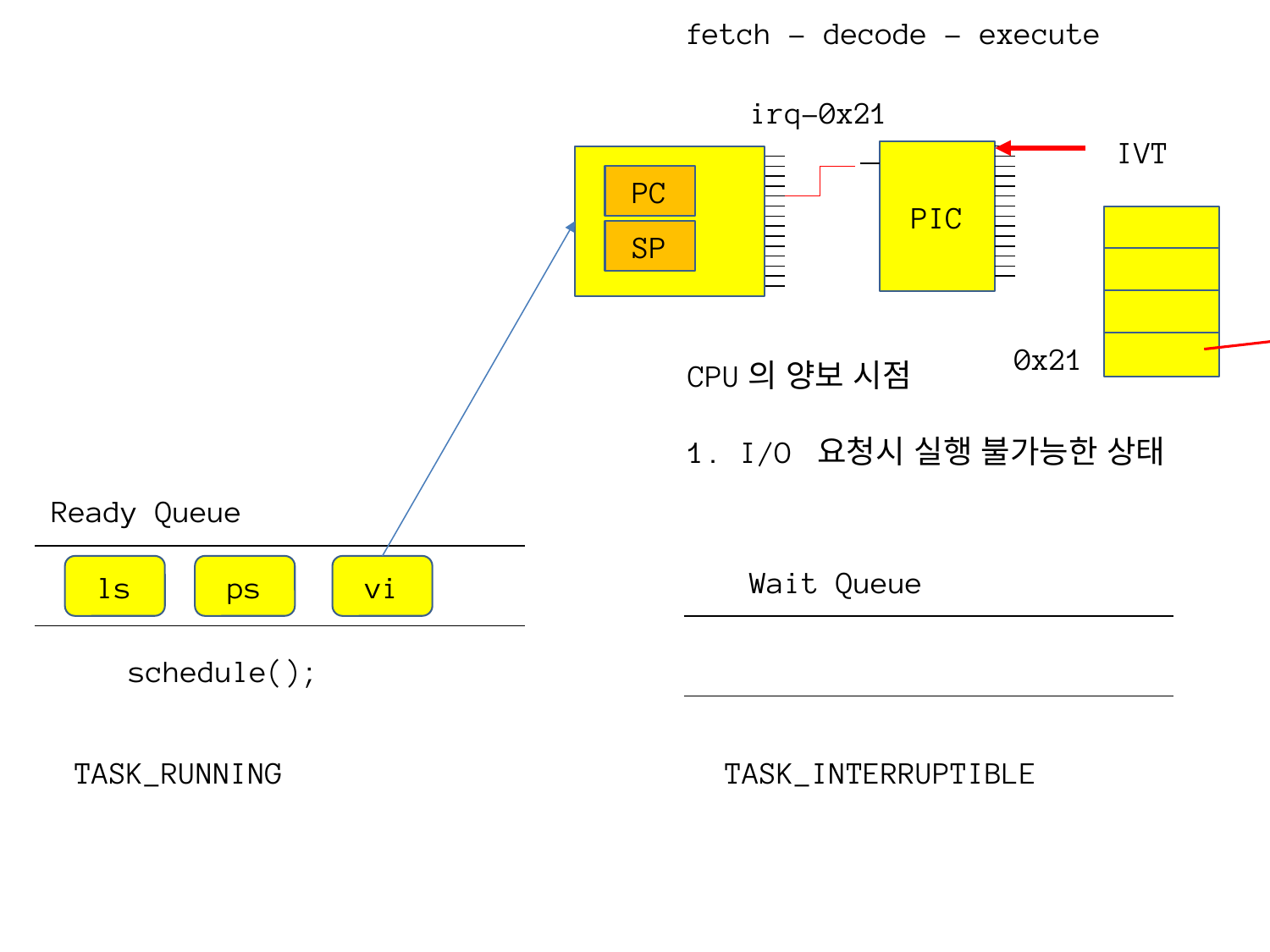

fetch - decode - execute
irq-0x21
IVT
PIC

PC

SP

key_handler

0x21

CPU의 양보 시점

1. I/O 요청시 실행 불가능한 상태
Ready Queue
vi
ls
ps
Wait Queue
schedule();
TASK_RUNNING
TASK_INTERRUPTIBLE